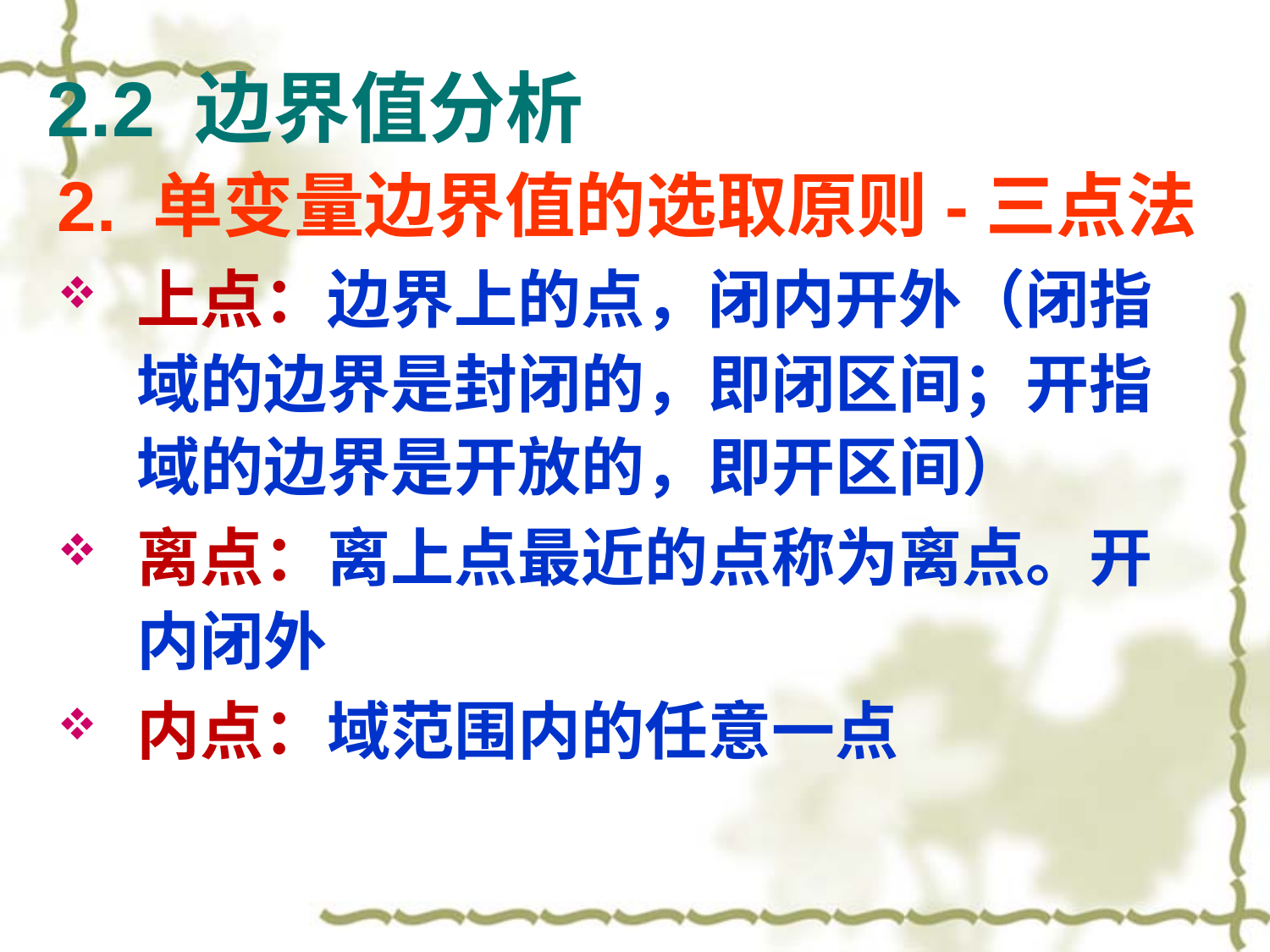

# 2.2 边界值分析
2. 单变量边界值的选取原则-三点法
上点：边界上的点，闭内开外（闭指域的边界是封闭的，即闭区间；开指域的边界是开放的，即开区间）
离点：离上点最近的点称为离点。开内闭外
内点：域范围内的任意一点